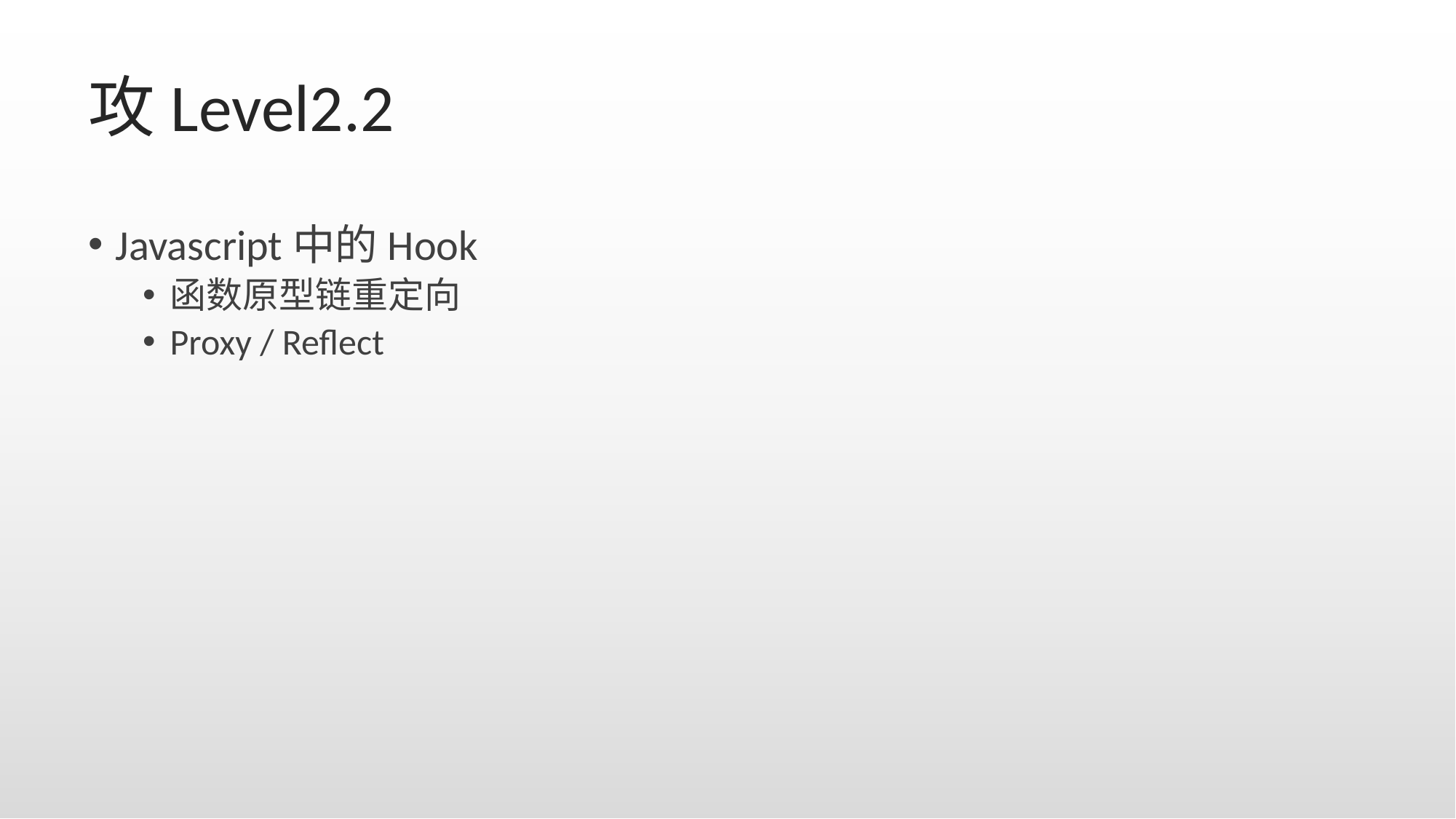

# 攻Level2.2
Javascript中的Hook
函数原型链重定向
Proxy / Reflect